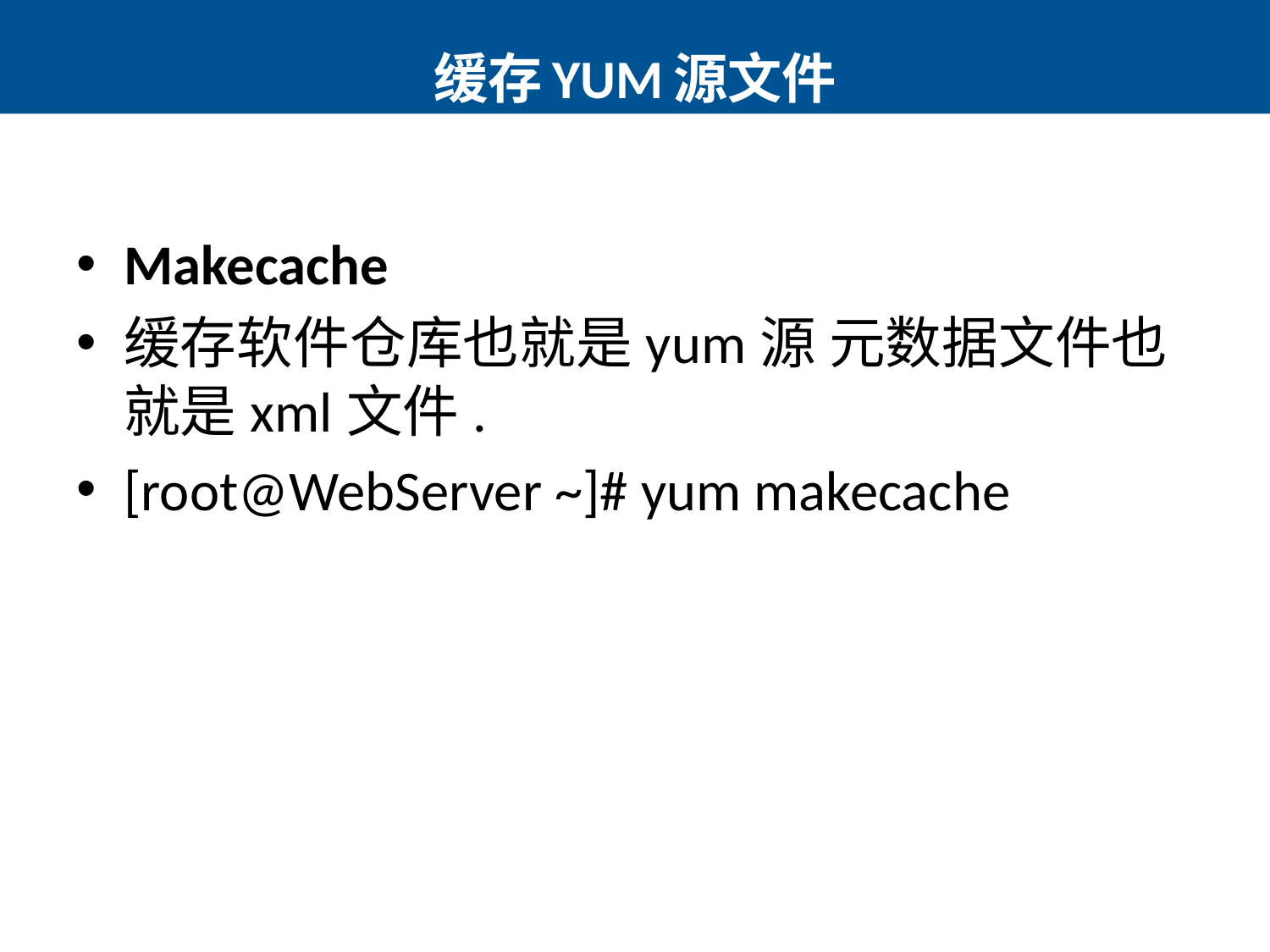

# 缓存YUM源文件
Makecache
缓存软件仓库也就是yum源 元数据文件也就是xml文件.
[root@WebServer ~]# yum makecache